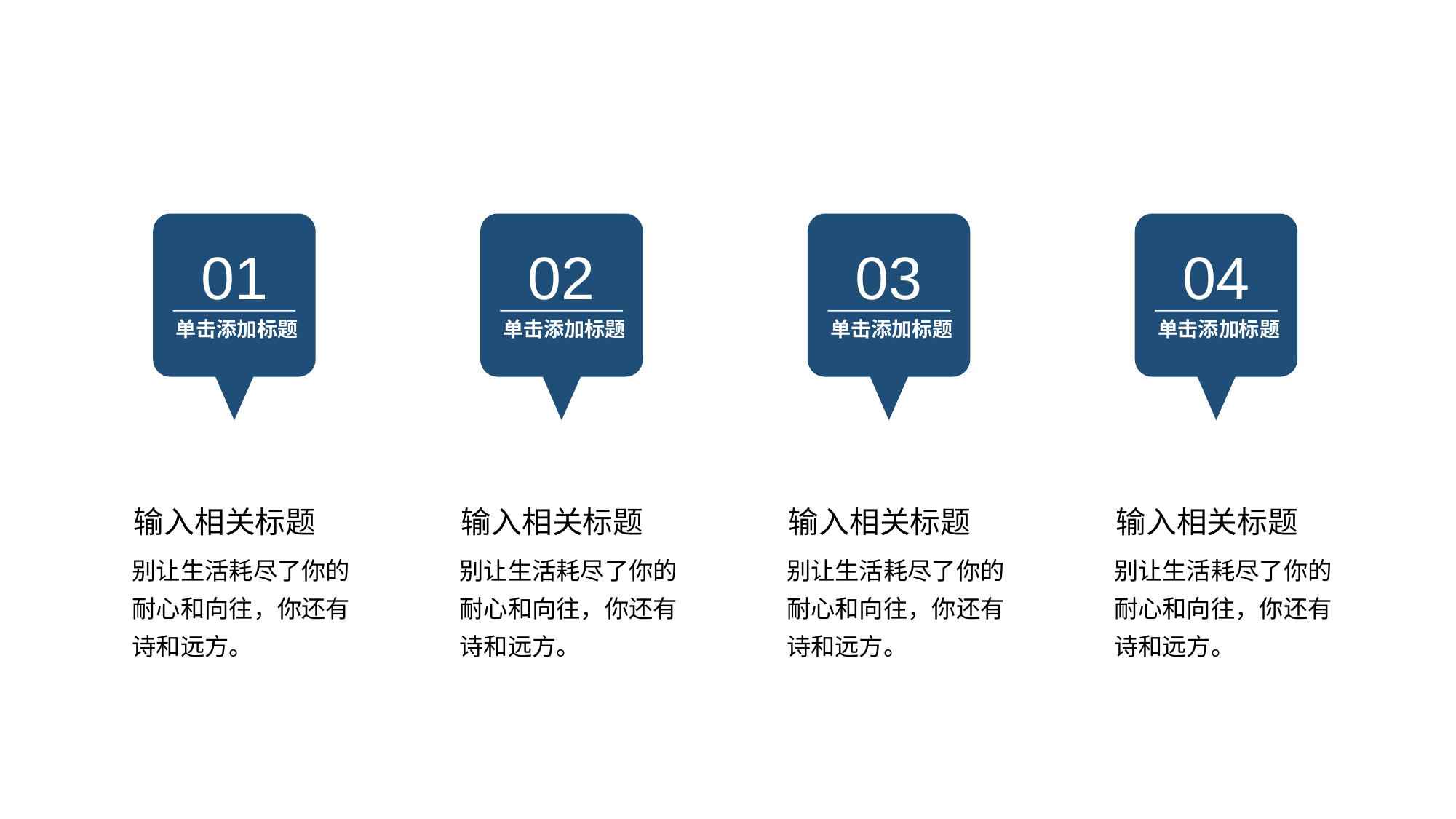

01
单击添加标题

输入相关标题
别让生活耗尽了你的耐心和向往，你还有诗和远方。

02
单击添加标题

输入相关标题
别让生活耗尽了你的耐心和向往，你还有诗和远方。

03
单击添加标题

输入相关标题
别让生活耗尽了你的耐心和向往，你还有诗和远方。

04
单击添加标题

输入相关标题
别让生活耗尽了你的耐心和向往，你还有诗和远方。